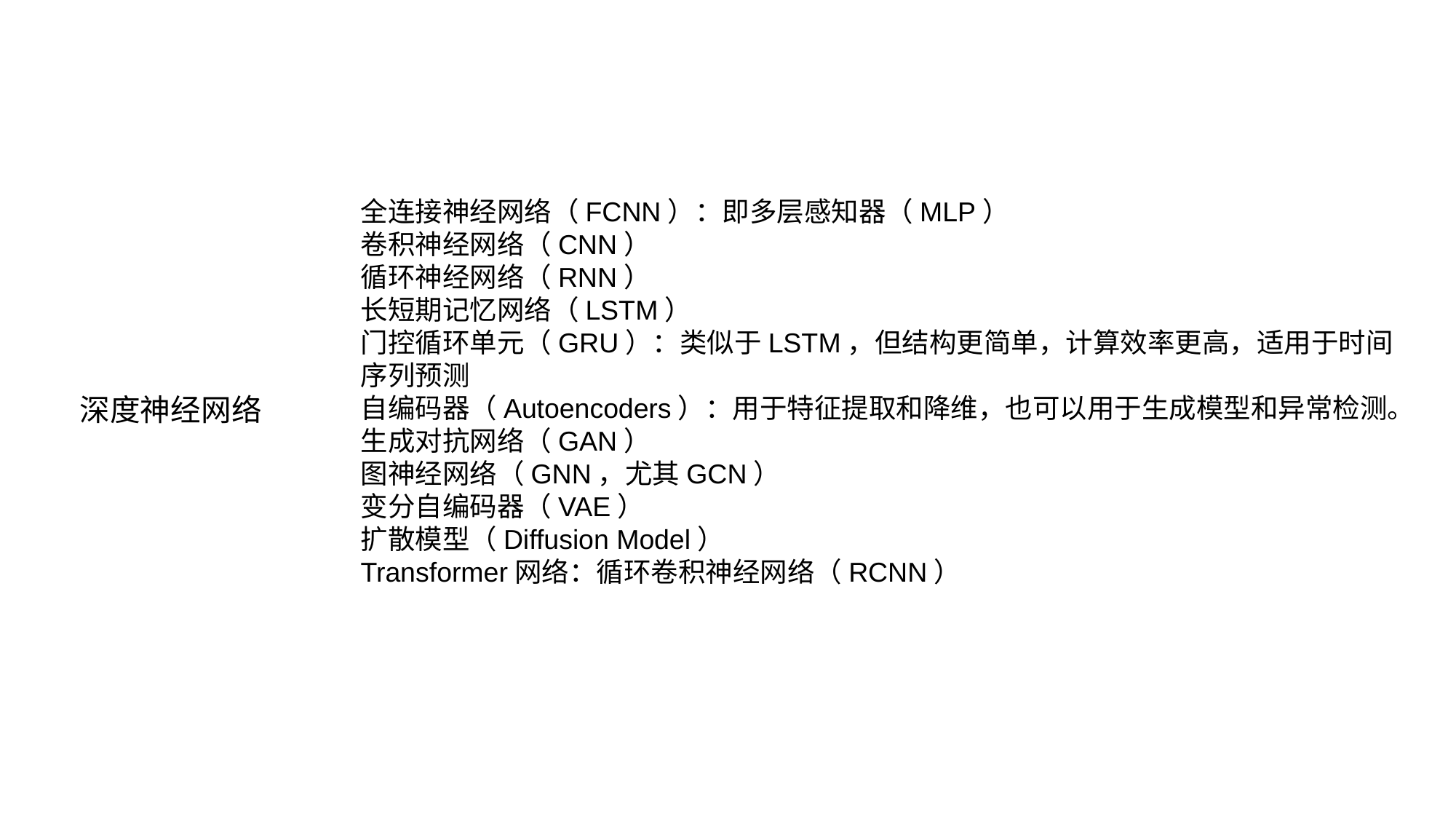

全连接神经网络（FCNN）：即多层感知器（MLP）
卷积神经网络（CNN）
循环神经网络（RNN）
长短期记忆网络（LSTM）
门控循环单元（GRU）：类似于LSTM，但结构更简单，计算效率更高，适用于时间序列预测
自编码器（Autoencoders）：用于特征提取和降维，也可以用于生成模型和异常检测。
生成对抗网络（GAN）
图神经网络（GNN，尤其GCN）
变分自编码器（VAE）
扩散模型（Diffusion Model）
Transformer网络：循环卷积神经网络（RCNN）
深度神经网络